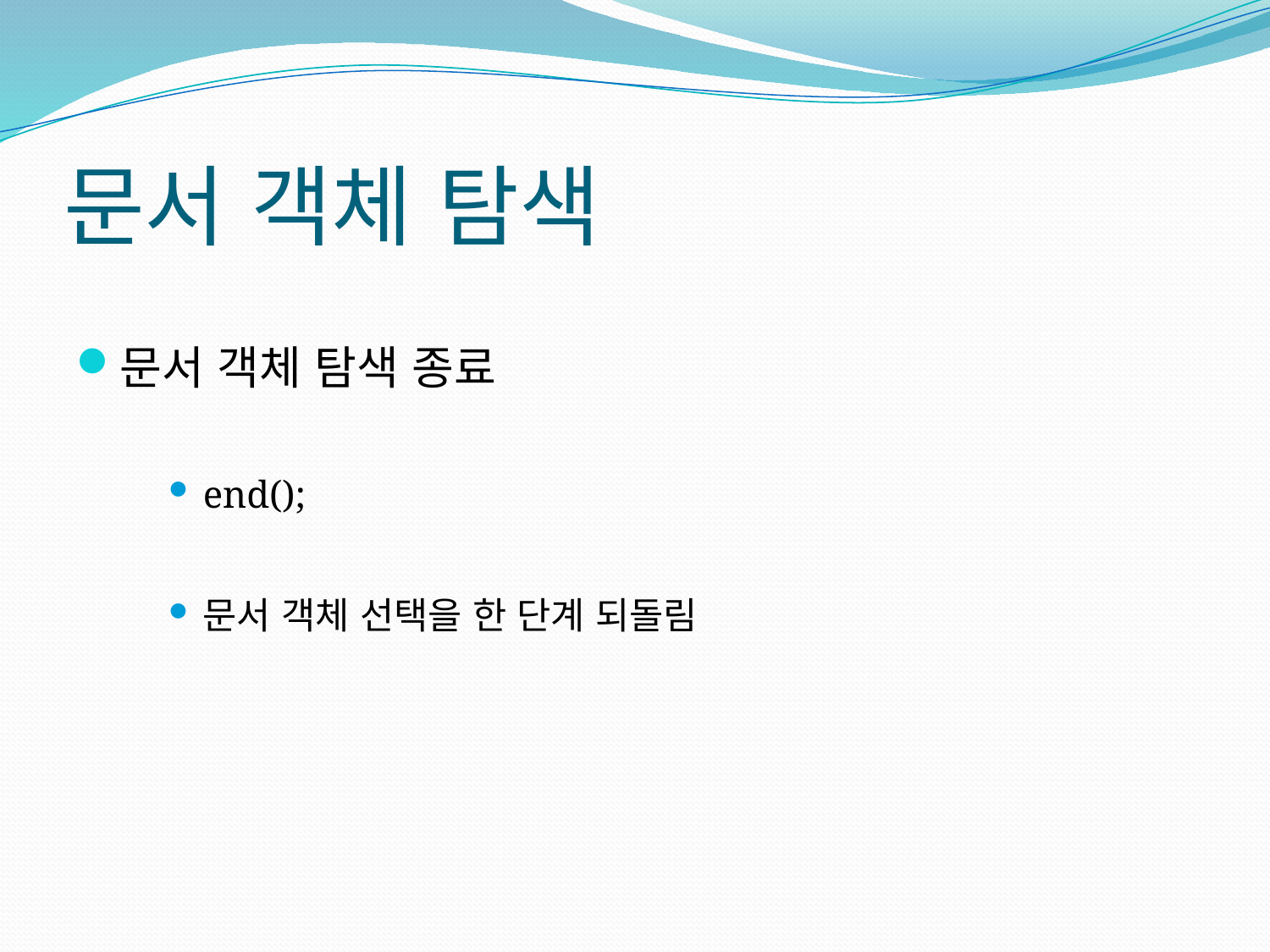

# 문서 객체 탐색

문서 객체 탐색 종료

end();

문서 객체 선택을 한 단계 되돌림